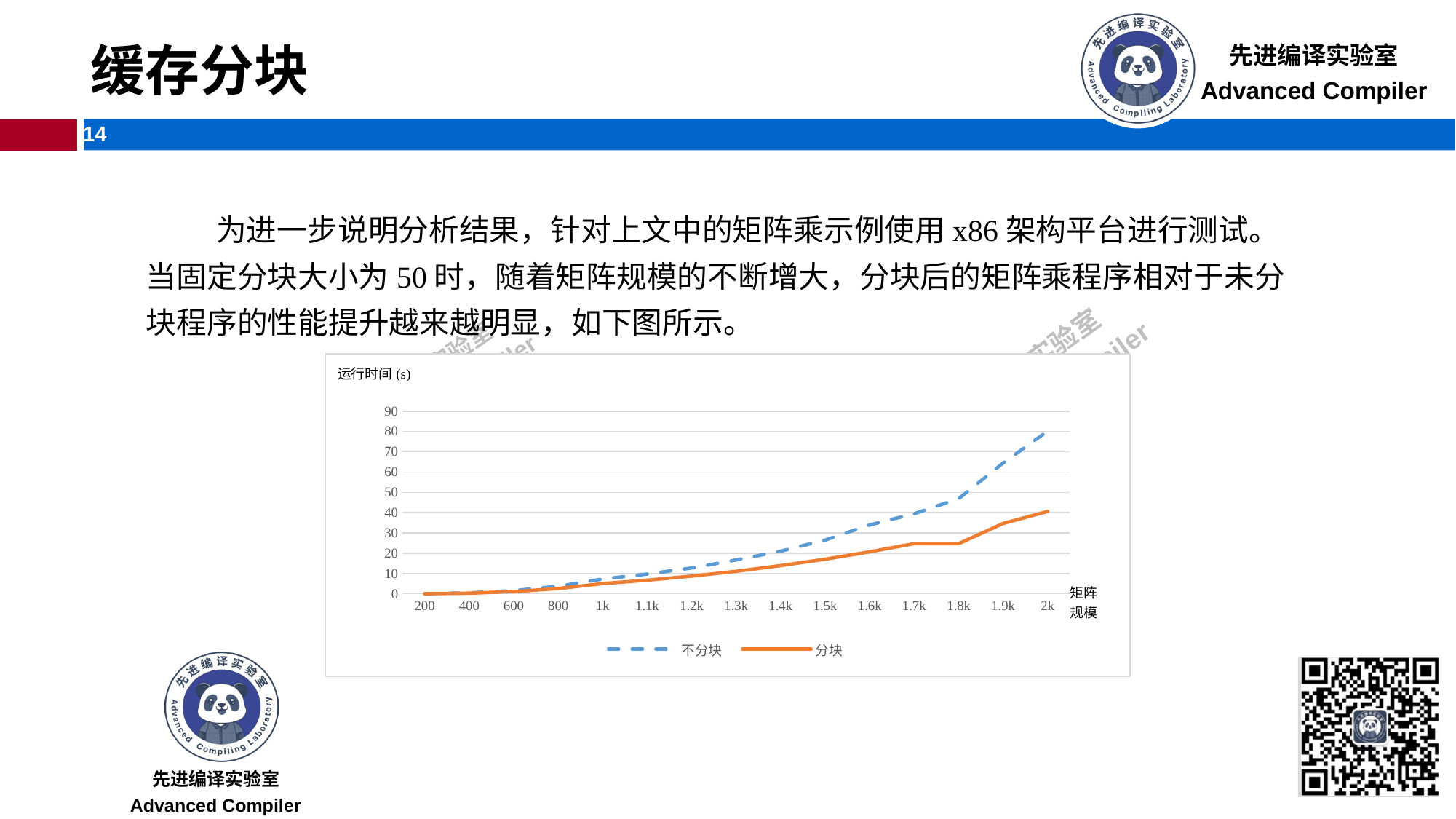

# 缓存分块
      为进一步说明分析结果，针对上文中的矩阵乘示例使用x86架构平台进行测试。当固定分块大小为50时，随着矩阵规模的不断增大，分块后的矩阵乘程序相对于未分块程序的性能提升越来越明显，如下图所示。

### Chart

| Category | 不分块 | 分块 |
|---|---|---|
| 200 | 0.08 | 0.05 |
| 400 | 0.48 | 0.32 |
| 600 | 1.58 | 1.09 |
| 800 | 3.73 | 2.58 |
| 1k | 7.3 | 5.04 |
| 1.1k | 9.75 | 6.73 |
| 1.2k | 12.74 | 8.73 |
| 1.3k | 16.68 | 11.09 |
| 1.4k | 21.02 | 13.9 |
| 1.5k | 26.5 | 17.07 |
| 1.6k | 33.95 | 20.7 |
| 1.7k | 39.51 | 24.73 |
| 1.8k | 46.93 | 24.73 |
| 1.9k | 64.48 | 34.72 |
| 2k | 80.21 | 40.63 |